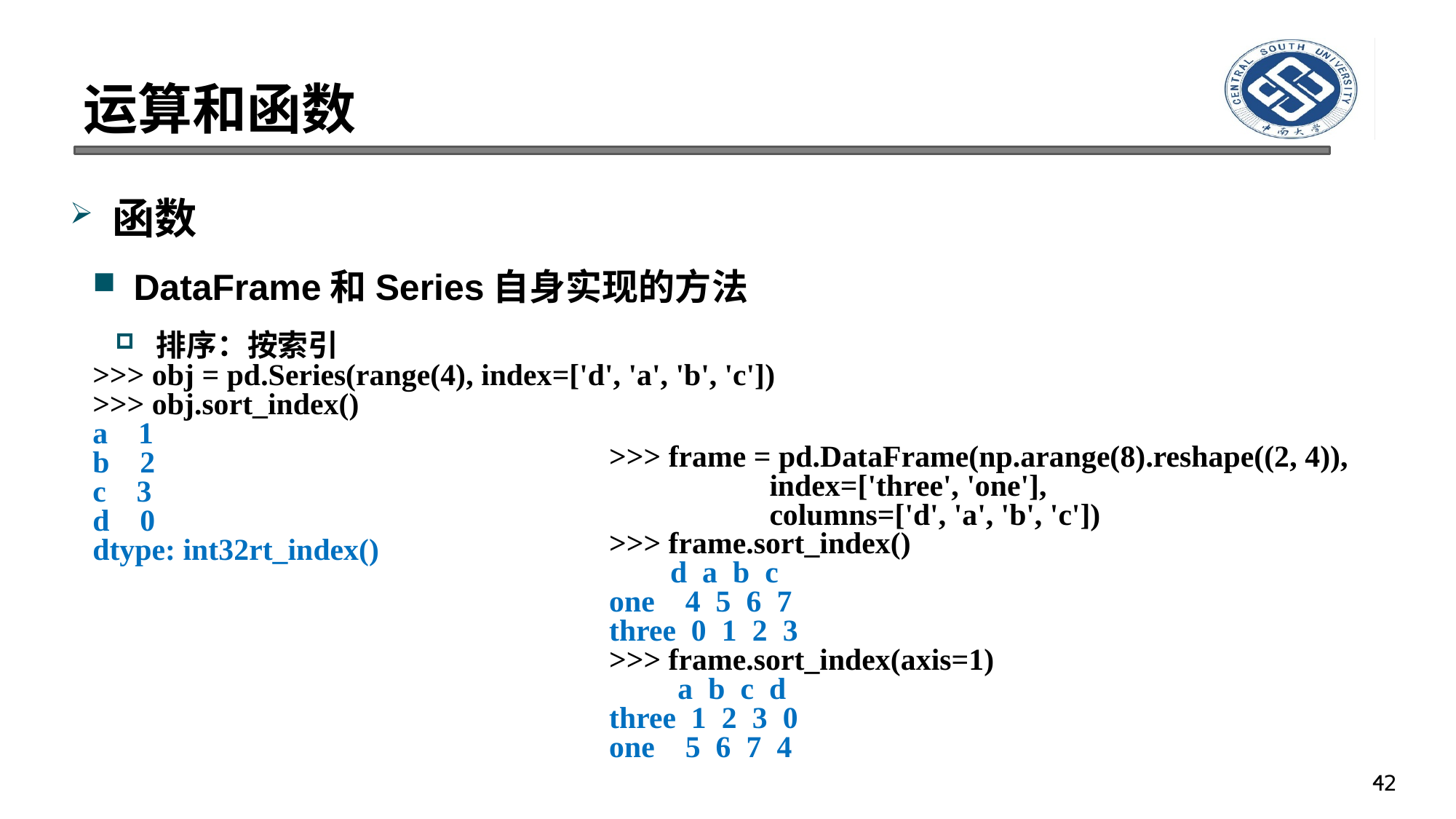

# 运算和函数
函数
DataFrame和Series自身实现的方法
排序：按索引
>>> obj = pd.Series(range(4), index=['d', 'a', 'b', 'c'])
>>> obj.sort_index()
a    1
b    2
c    3
d    0
dtype: int32rt_index()
>>> frame = pd.DataFrame(np.arange(8).reshape((2, 4)),
                     index=['three', 'one'],
                     columns=['d', 'a', 'b', 'c'])
>>> frame.sort_index()
        d  a  b  c
one    4  5  6  7
three  0  1  2  3
>>> frame.sort_index(axis=1)
         a  b  c  d
three  1  2  3  0
one    5  6  7  4
42